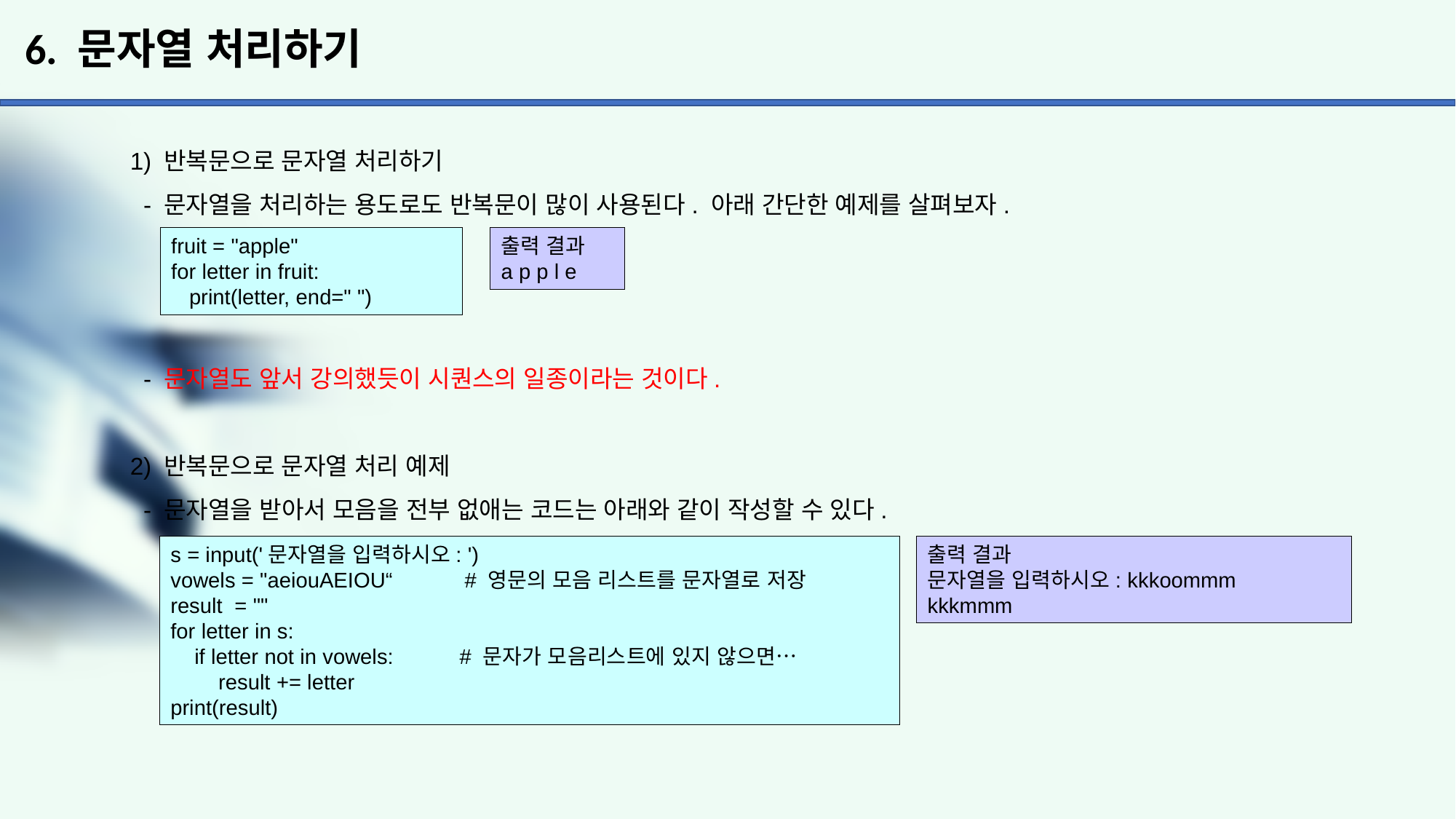

# 6. 문자열 처리하기
1) 반복문으로 문자열 처리하기
  - 문자열을 처리하는 용도로도 반복문이 많이 사용된다. 아래 간단한 예제를 살펴보자.

  - 문자열도 앞서 강의했듯이 시퀀스의 일종이라는 것이다.

2) 반복문으로 문자열 처리 예제
  - 문자열을 받아서 모음을 전부 없애는 코드는 아래와 같이 작성할 수 있다.

fruit = "apple"
for letter in fruit:
   print(letter, end=" ")
출력 결과
a p p l e
s = input('문자열을 입력하시오: ')
vowels = "aeiouAEIOU“            # 영문의 모음 리스트를 문자열로 저장
result  = ""
for letter in s:
    if letter not in vowels:           # 문자가 모음리스트에 있지 않으면…
        result += letter
print(result)
출력 결과
문자열을 입력하시오: kkkoommm
kkkmmm